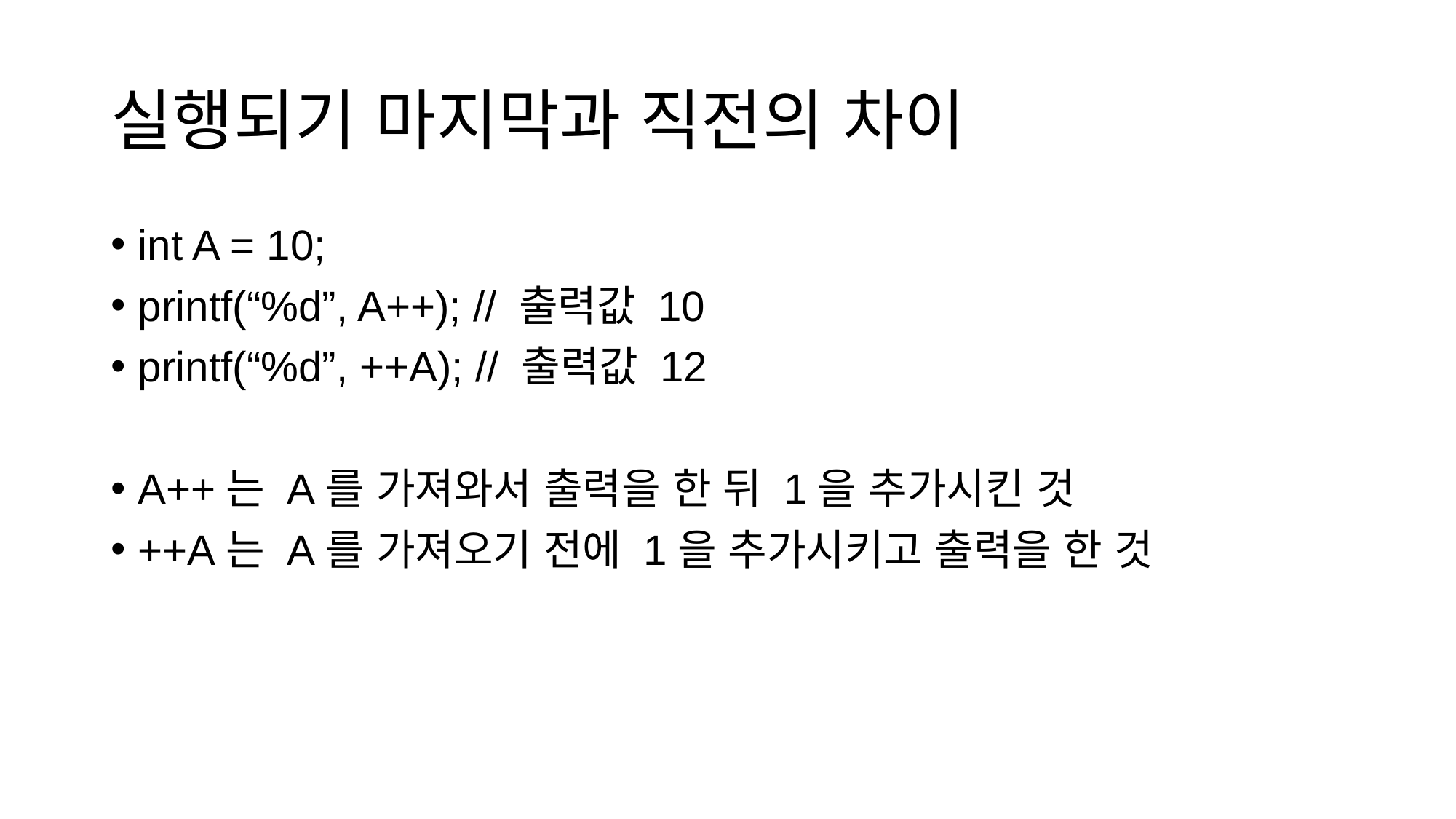

# 실행되기 마지막과 직전의 차이
int A = 10;
printf(“%d”, A++); // 출력값 10
printf(“%d”, ++A); // 출력값 12

A++는 A를 가져와서 출력을 한 뒤 1을 추가시킨 것
++A는 A를 가져오기 전에 1을 추가시키고 출력을 한 것